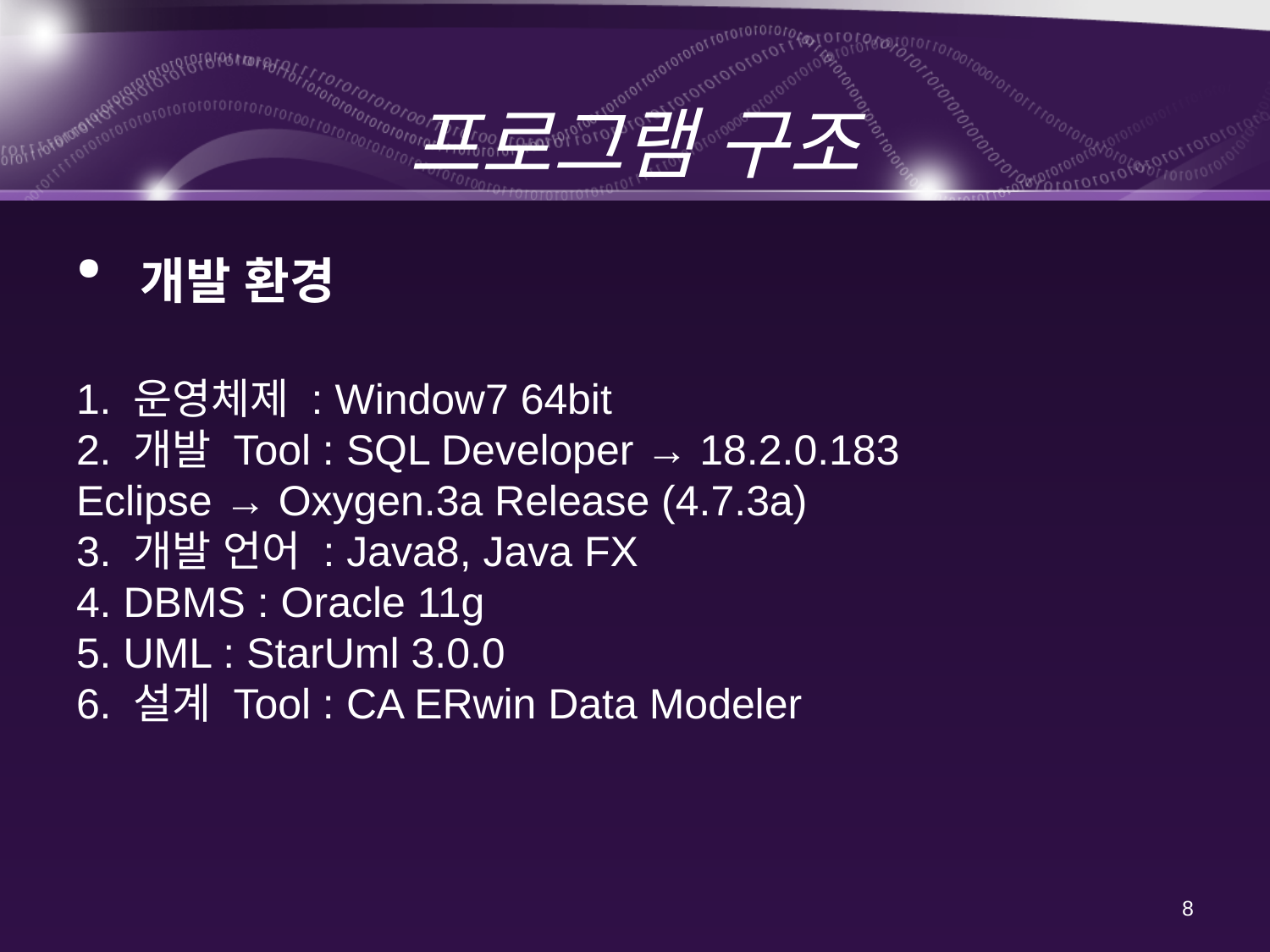

# 프로그램 구조
  개발 환경

1. 운영체제 : Window7 64bit
2. 개발 Tool : SQL Developer → 18.2.0.183
Eclipse → Oxygen.3a Release (4.7.3a)
3. 개발 언어 : Java8, Java FX
4. DBMS : Oracle 11g
5. UML : StarUml 3.0.0
6. 설계 Tool : CA ERwin Data Modeler

8